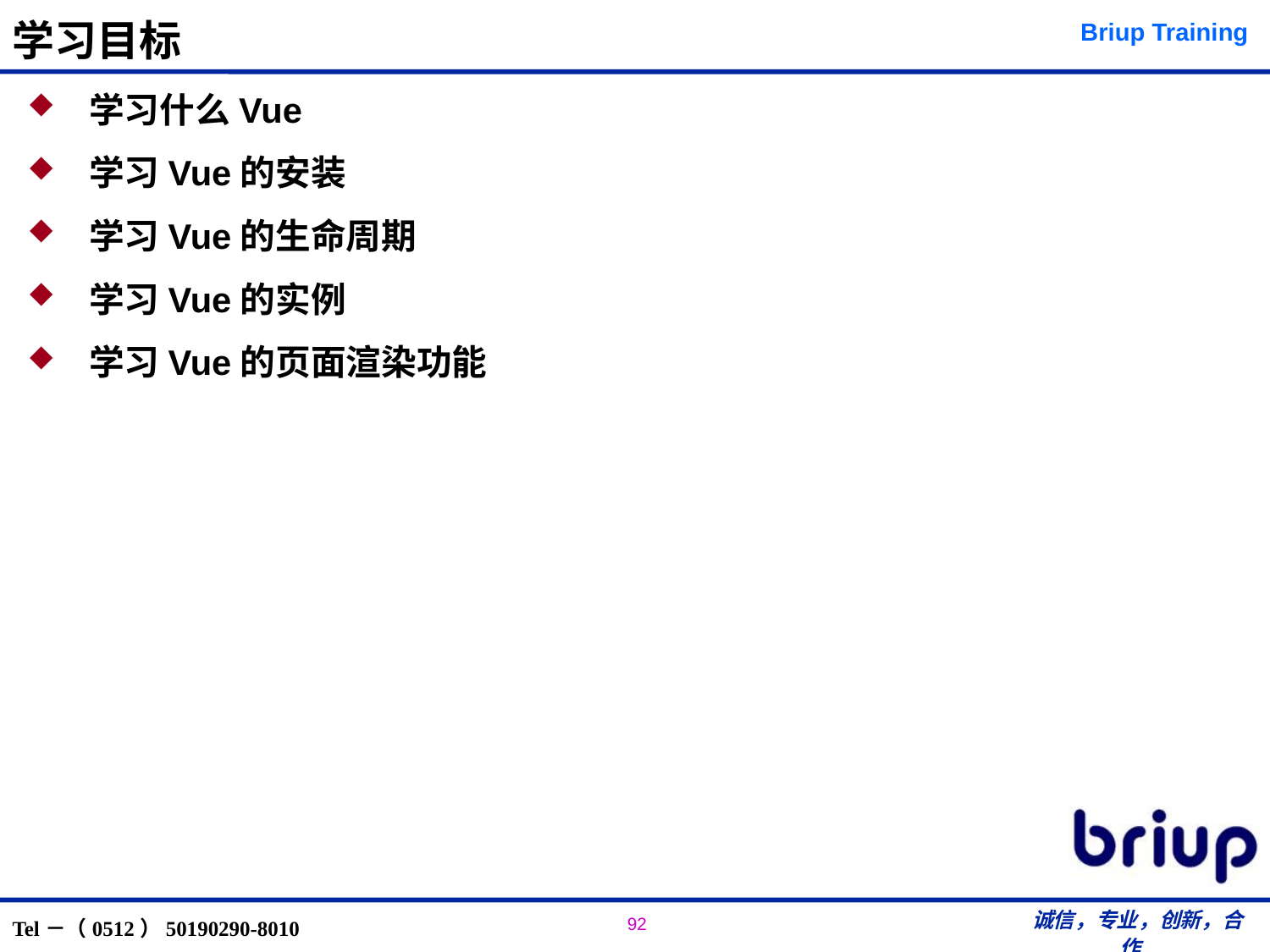

# 学习目标
 学习什么Vue
 学习Vue的安装
 学习Vue的生命周期
 学习Vue的实例
 学习Vue的页面渲染功能